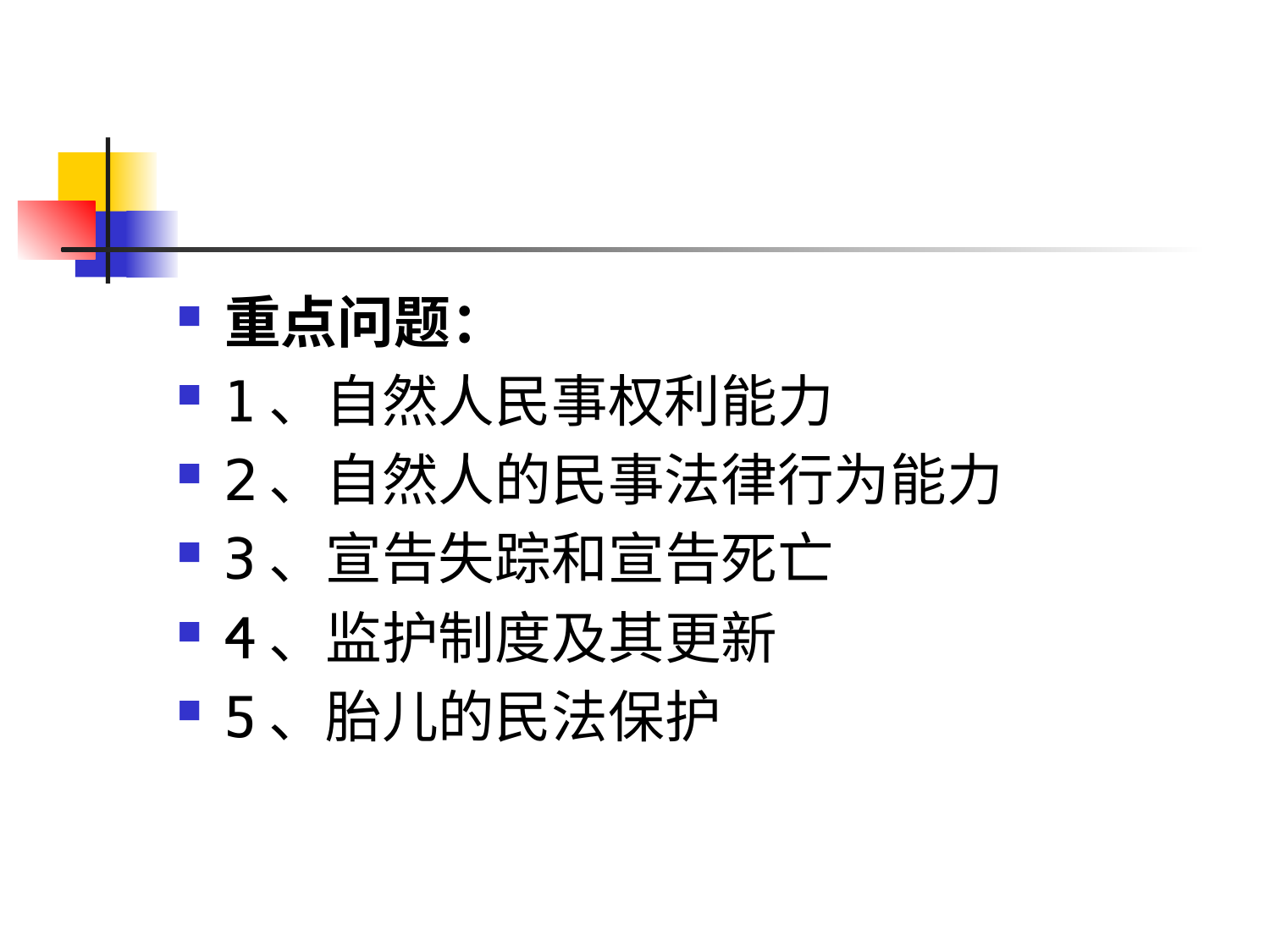

#
重点问题：
1、自然人民事权利能力
2、自然人的民事法律行为能力
3、宣告失踪和宣告死亡
4、监护制度及其更新
5、胎儿的民法保护